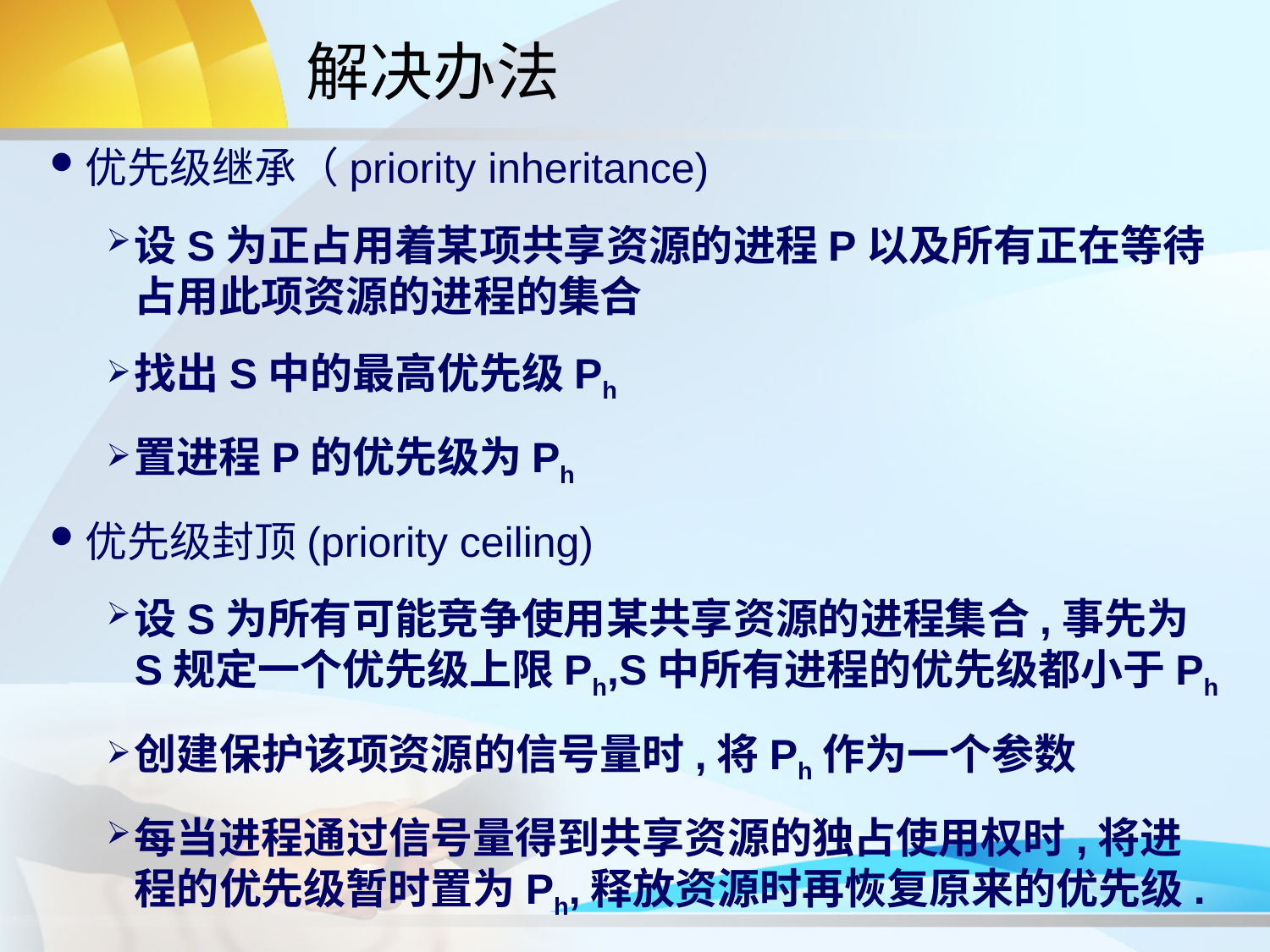

# 解决办法
优先级继承（priority inheritance)
设S为正占用着某项共享资源的进程P以及所有正在等待占用此项资源的进程的集合
找出S中的最高优先级Ph
置进程P的优先级为Ph
优先级封顶(priority ceiling)
设S为所有可能竞争使用某共享资源的进程集合,事先为S规定一个优先级上限Ph,S中所有进程的优先级都小于Ph
创建保护该项资源的信号量时,将Ph作为一个参数
每当进程通过信号量得到共享资源的独占使用权时,将进程的优先级暂时置为Ph,释放资源时再恢复原来的优先级.